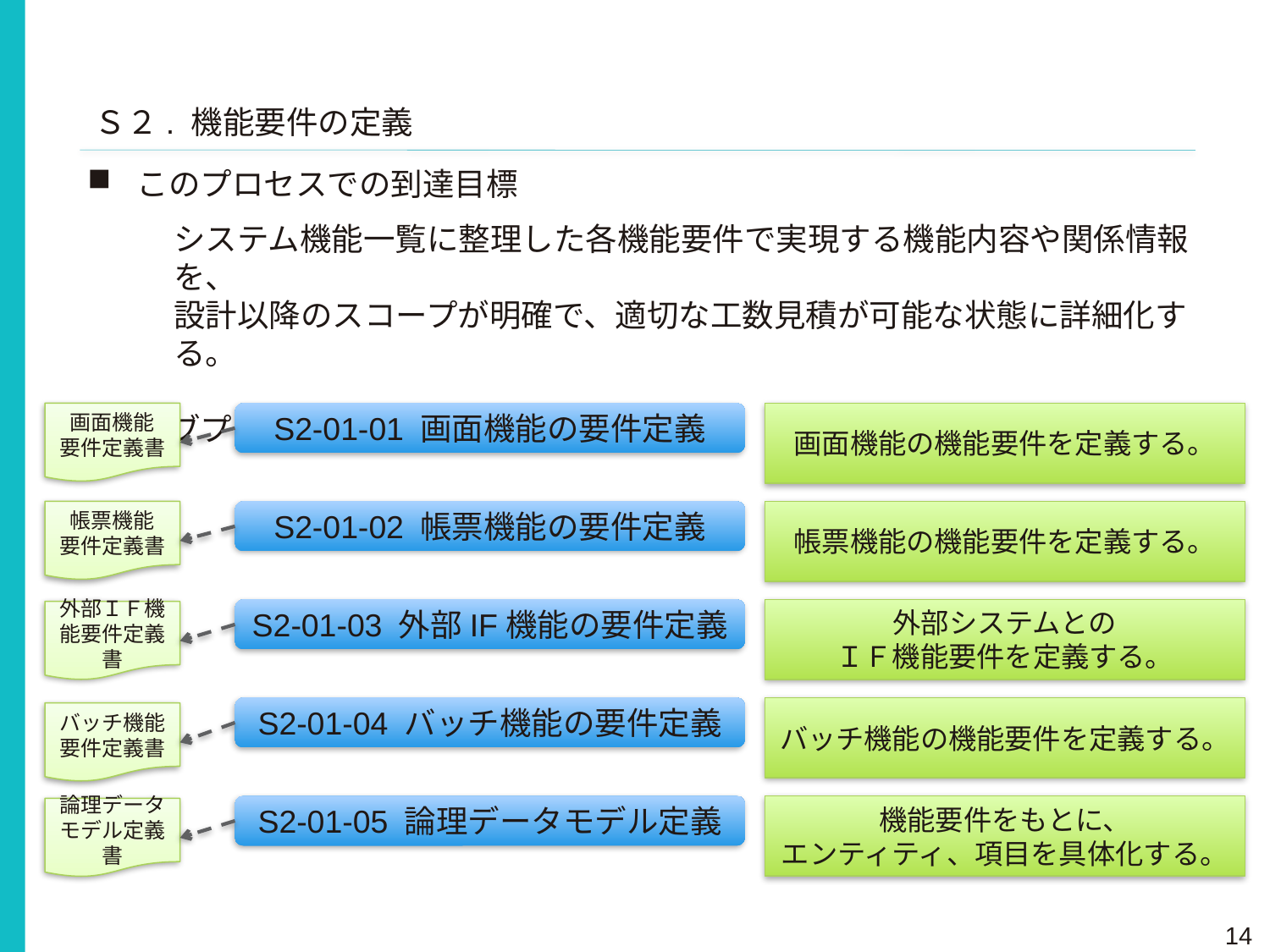

Ｓ２. 機能要件の定義
このプロセスでの到達目標

システム機能一覧に整理した各機能要件で実現する機能内容や関係情報を、
設計以降のスコープが明確で、適切な工数見積が可能な状態に詳細化する。

サブプロセスフロー
画面機能
要件定義書
S2-01-01 画面機能の要件定義
画面機能の機能要件を定義する。
帳票機能
要件定義書
帳票機能の機能要件を定義する。
S2-01-02 帳票機能の要件定義
外部システムとの
ＩＦ機能要件を定義する。
S2-01-03 外部IF機能の要件定義
外部ＩＦ機能要件定義書
バッチ機能の機能要件を定義する。
S2-01-04 バッチ機能の要件定義
バッチ機能要件定義書
S2-01-05 論理データモデル定義
機能要件をもとに、
エンティティ、項目を具体化する。
論理データモデル定義書
14